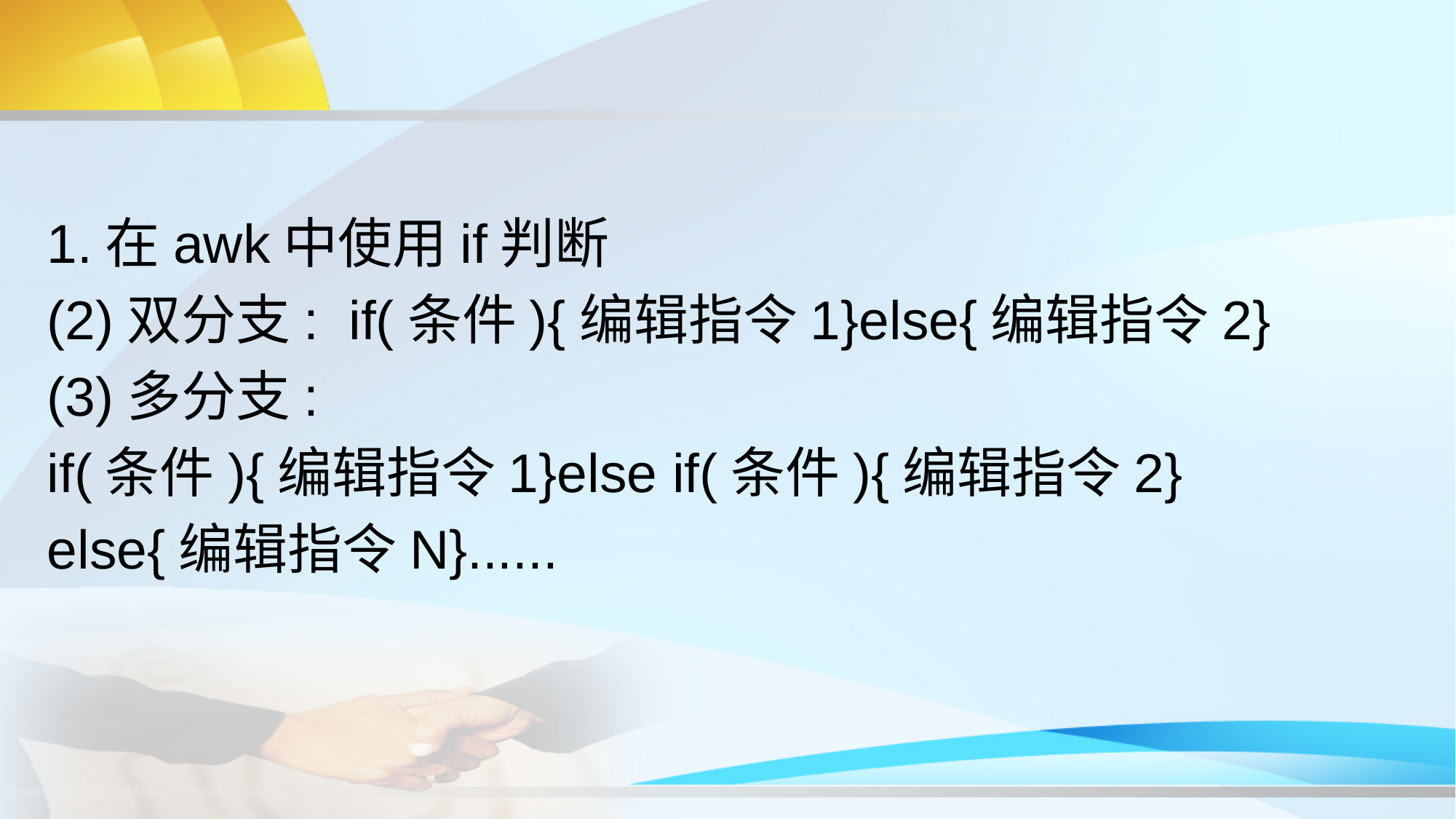

1.在awk中使用if判断
(2)双分支:  if(条件){编辑指令1}else{编辑指令2}
(3)多分支:
if(条件){编辑指令1}else if(条件){编辑指令2}
else{编辑指令N}......